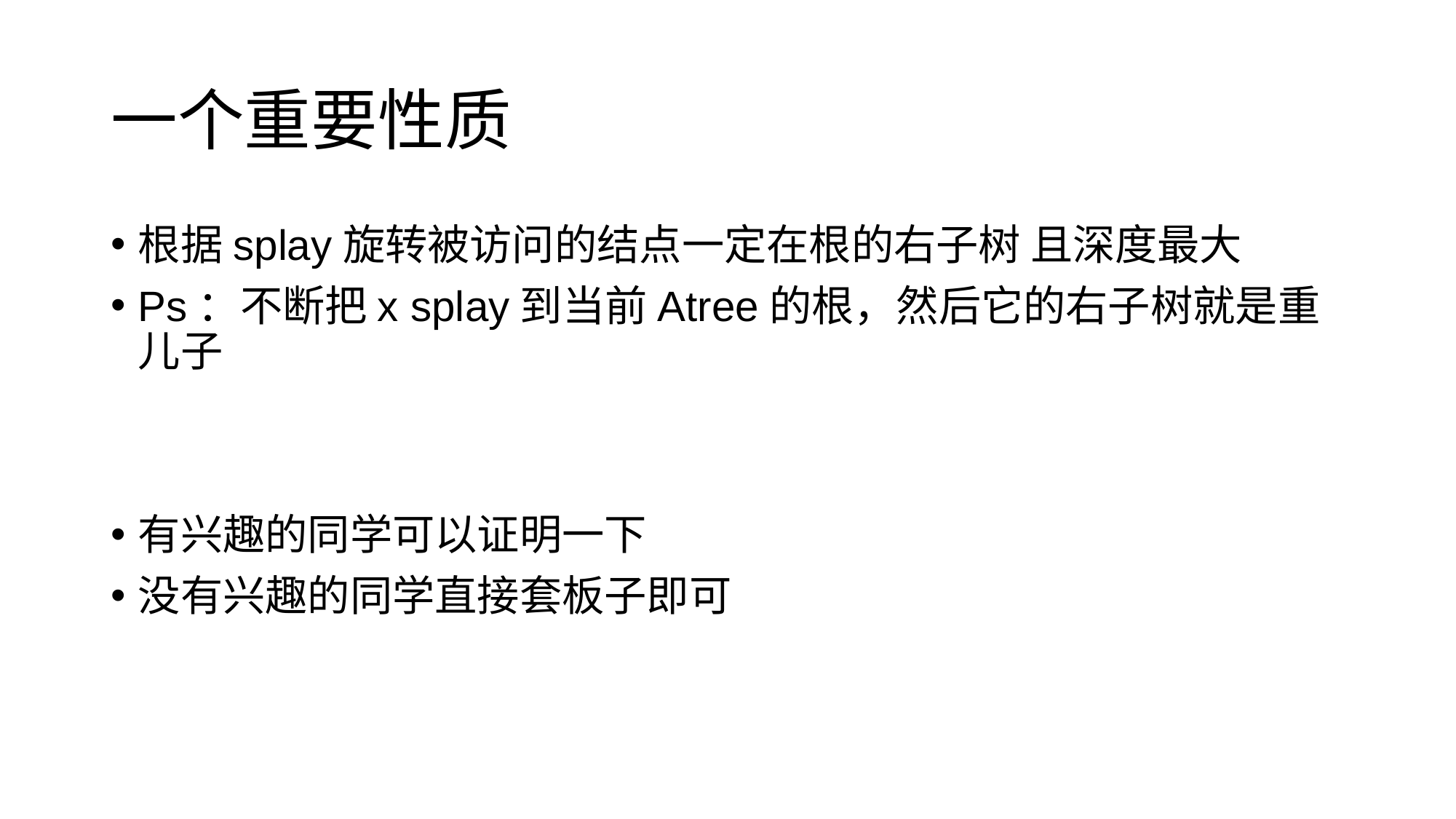

# 一个重要性质
根据splay旋转被访问的结点一定在根的右子树 且深度最大
Ps：不断把x splay到当前Atree的根，然后它的右子树就是重儿子

有兴趣的同学可以证明一下
没有兴趣的同学直接套板子即可